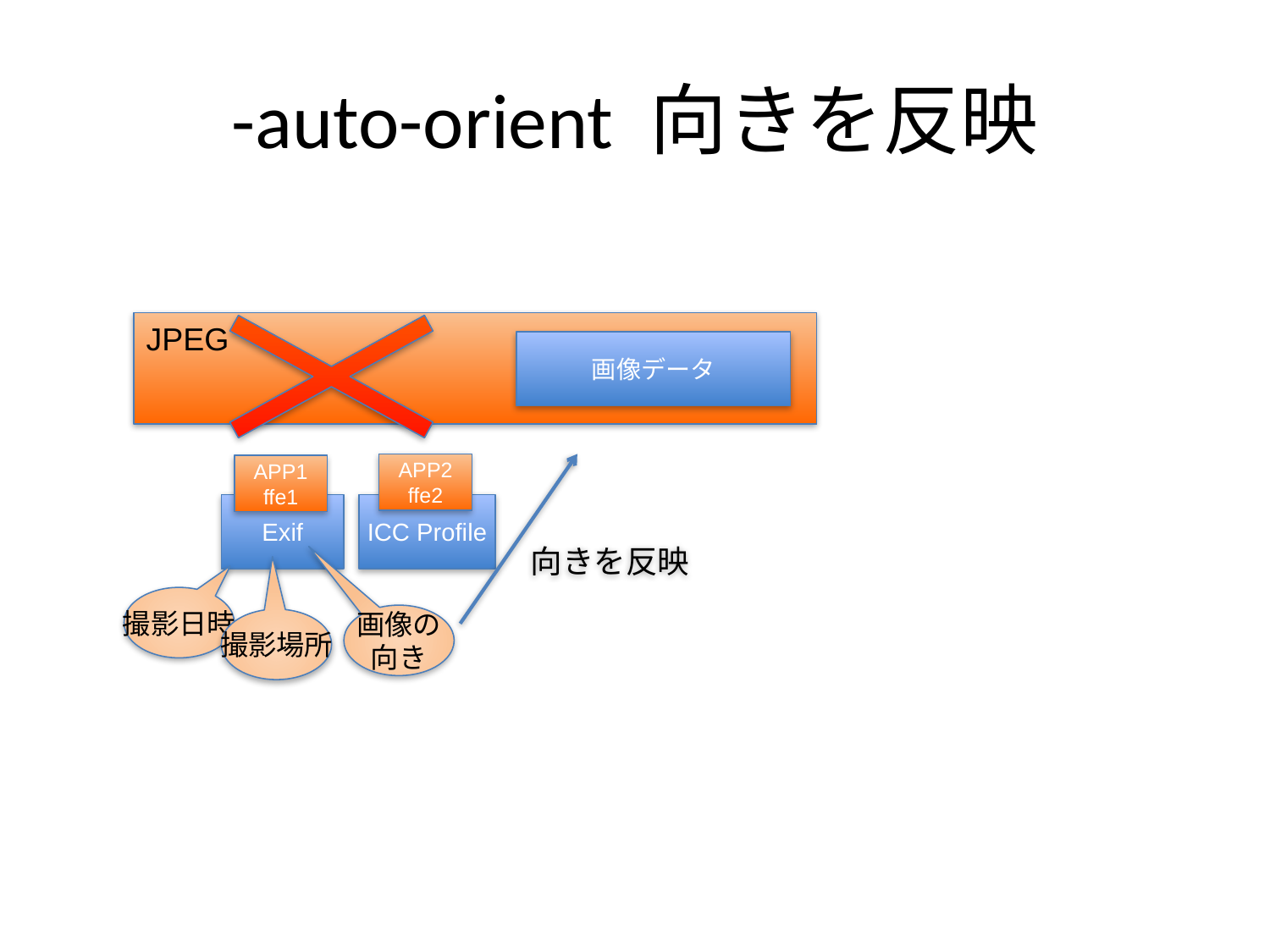

# -auto-orient 向きを反映

JPEG
画像データ
APP2
ffe2
APP1
ffe1
Exif
ICC Profile
向きを反映
撮影日時
画像の
向き
撮影場所